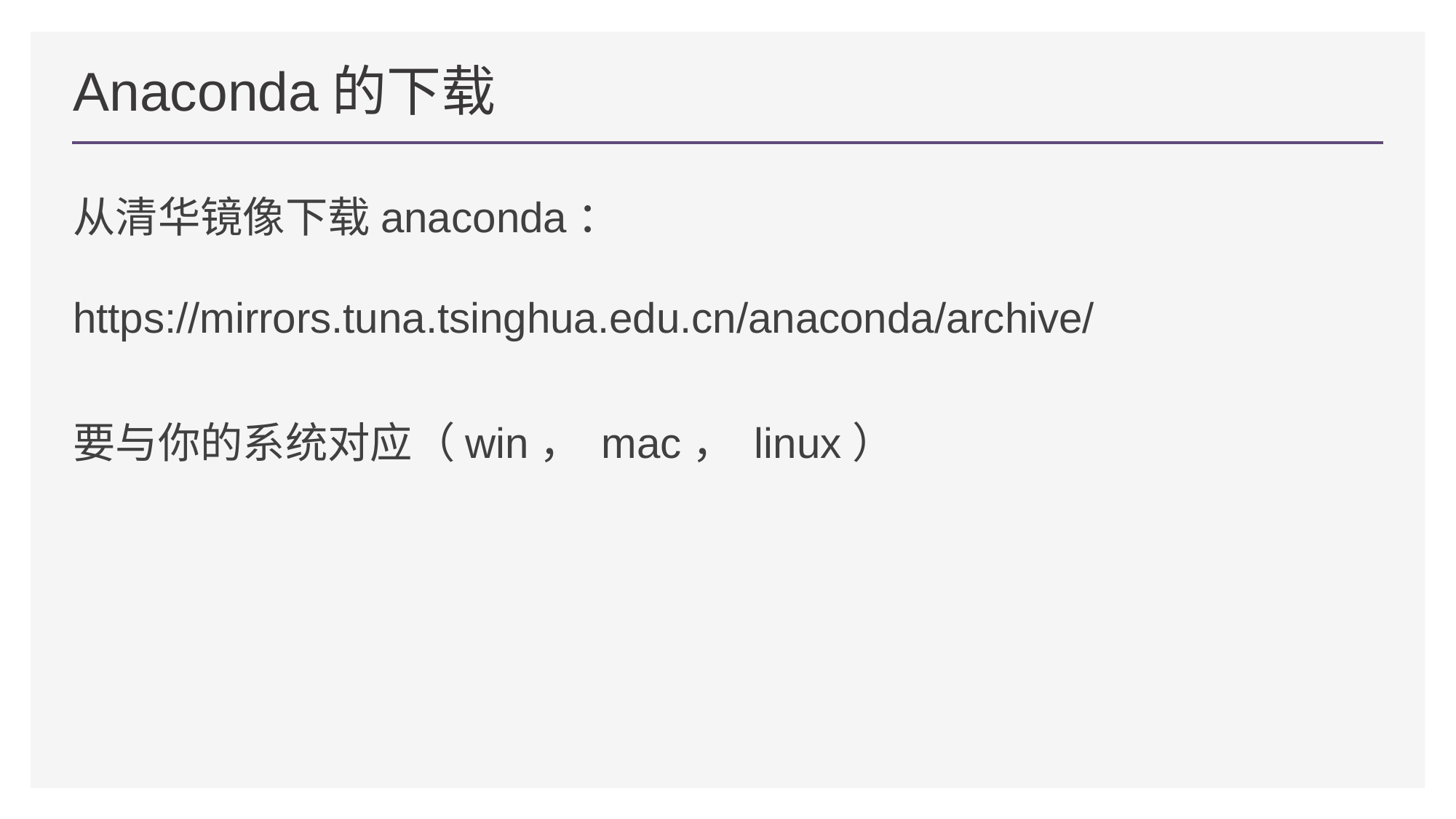

# Anaconda的下载
从清华镜像下载anaconda：
https://mirrors.tuna.tsinghua.edu.cn/anaconda/archive/

要与你的系统对应（win， mac， linux）